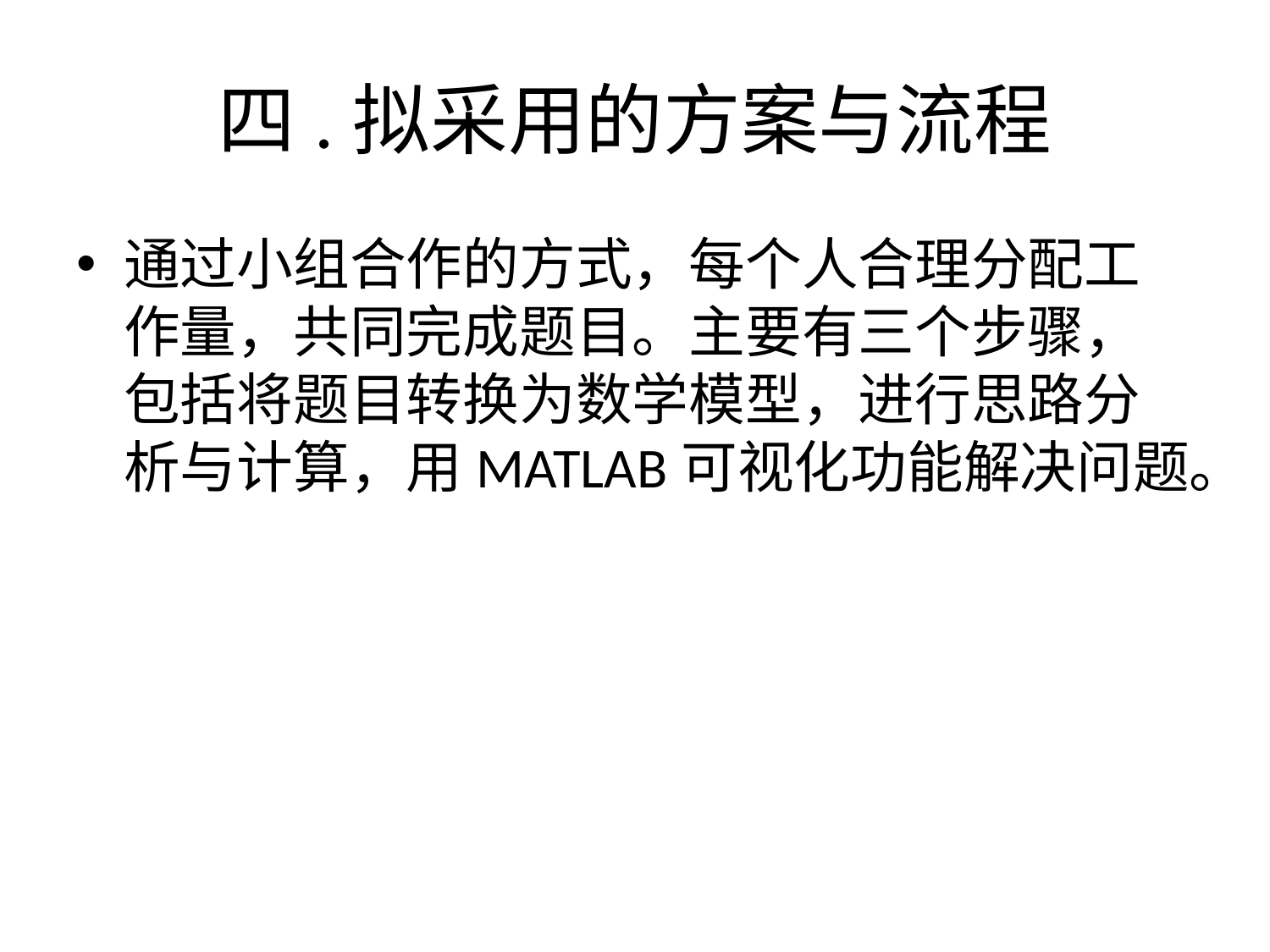

# 四.拟采用的方案与流程
通过小组合作的方式，每个人合理分配工作量，共同完成题目。主要有三个步骤，包括将题目转换为数学模型，进行思路分析与计算，用MATLAB可视化功能解决问题。